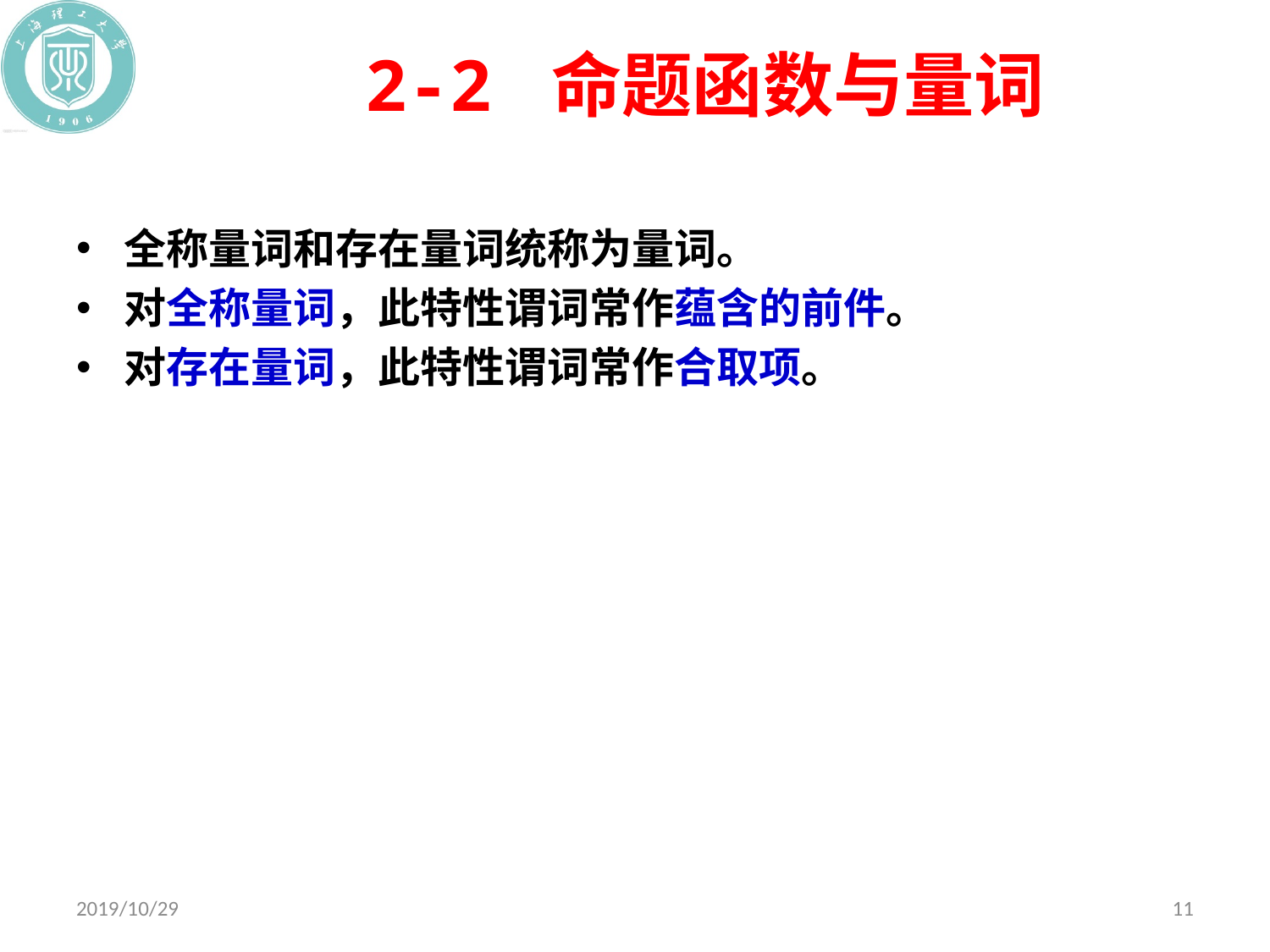

# 2-2 命题函数与量词
全称量词和存在量词统称为量词。
对全称量词，此特性谓词常作蕴含的前件。
对存在量词，此特性谓词常作合取项。
2019/10/29
11